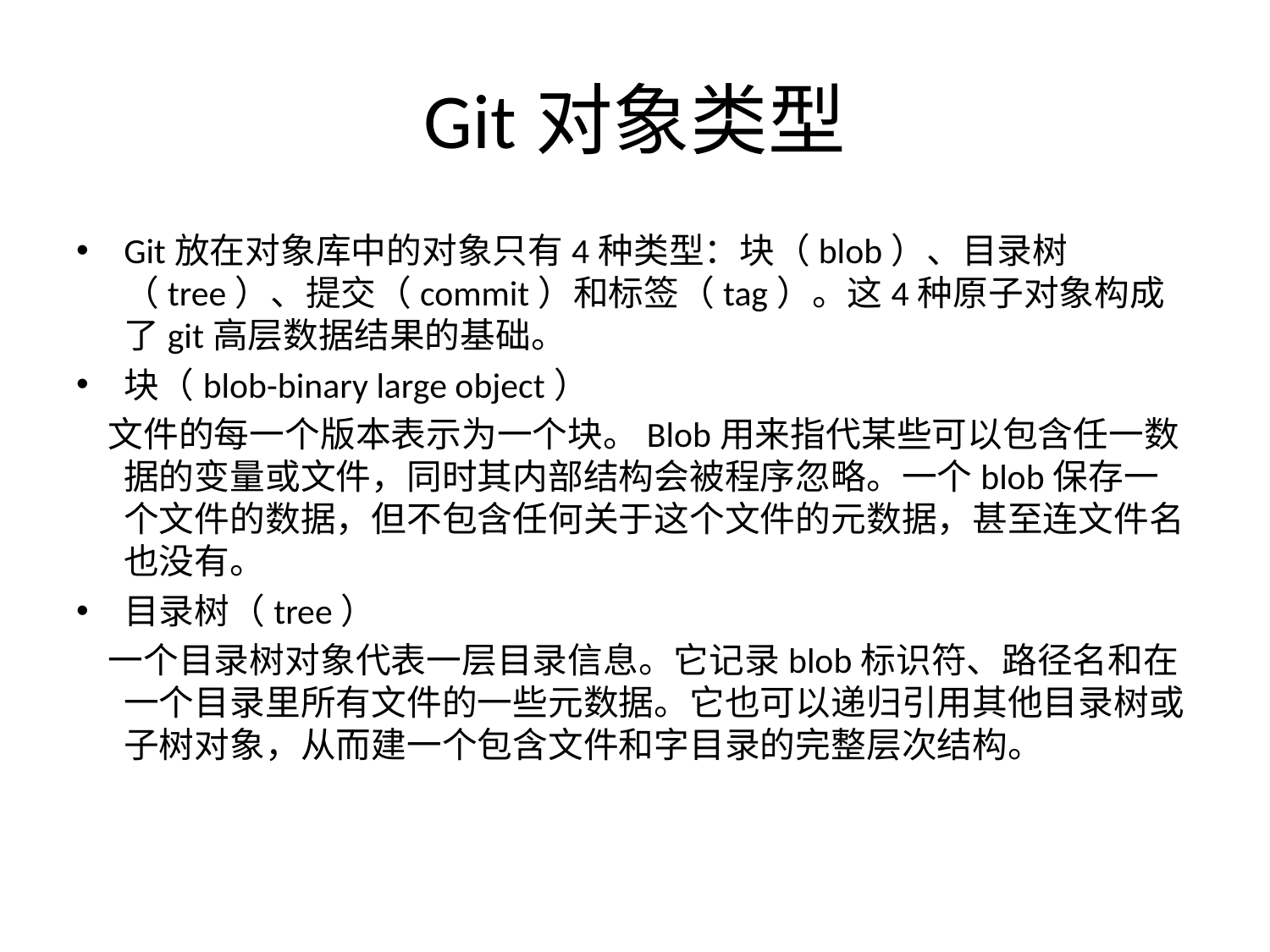

# Git对象类型
Git放在对象库中的对象只有4种类型：块（blob）、目录树（tree）、提交（commit）和标签（tag）。这4种原子对象构成了git高层数据结果的基础。
块（blob-binary large object）
   文件的每一个版本表示为一个块。Blob用来指代某些可以包含任一数据的变量或文件，同时其内部结构会被程序忽略。一个blob保存一个文件的数据，但不包含任何关于这个文件的元数据，甚至连文件名也没有。
目录树（tree）
   一个目录树对象代表一层目录信息。它记录blob标识符、路径名和在一个目录里所有文件的一些元数据。它也可以递归引用其他目录树或子树对象，从而建一个包含文件和字目录的完整层次结构。